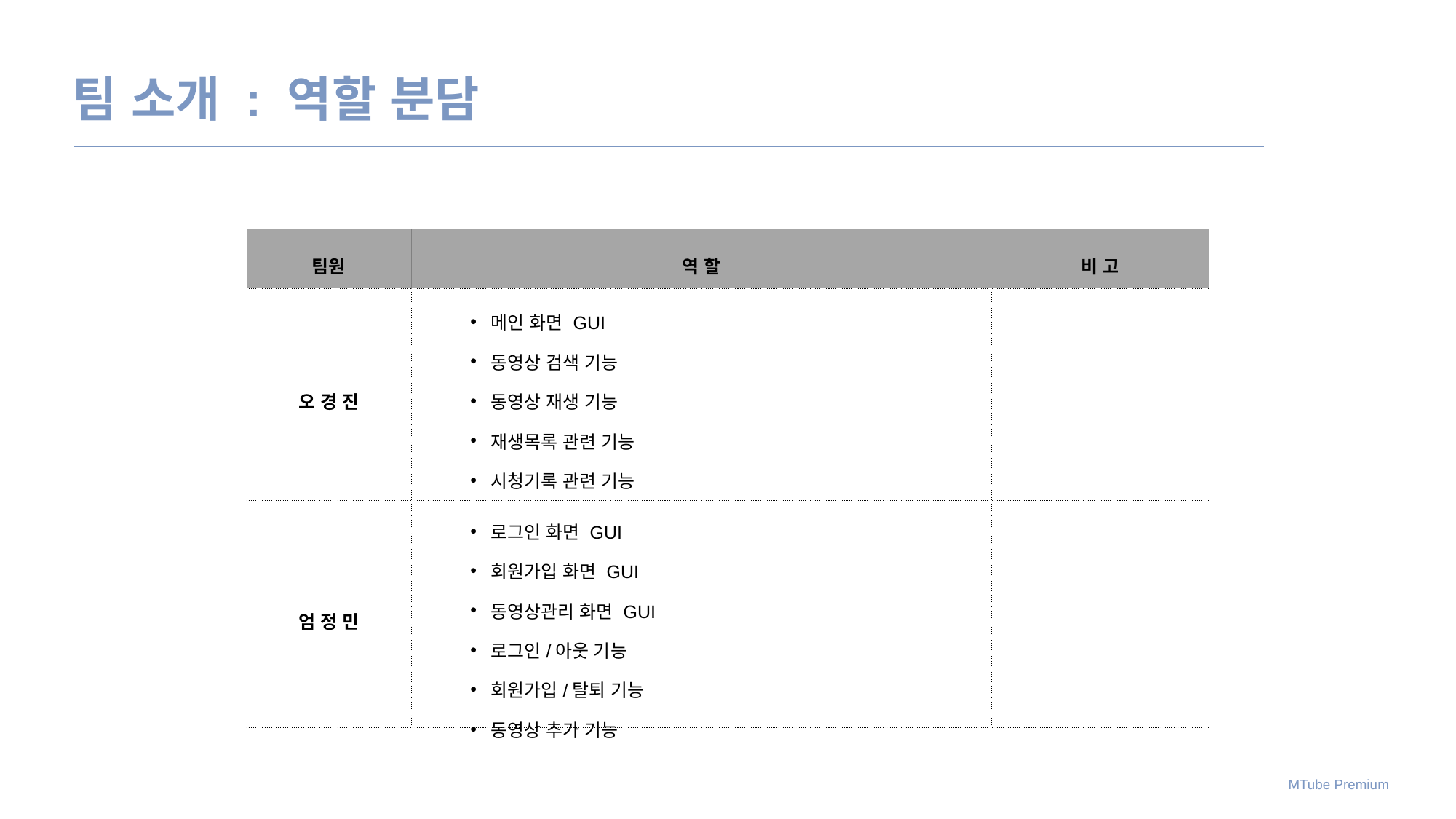

팀 소개 : 역할 분담
| 팀원 | 역 할 | 비 고 |
| --- | --- | --- |
| 오 경 진 | 메인 화면 GUI 동영상 검색 기능 동영상 재생 기능 재생목록 관련 기능 시청기록 관련 기능 |  |
| 엄 정 민 | 로그인 화면 GUI 회원가입 화면 GUI 동영상관리 화면 GUI 로그인/아웃 기능 회원가입/탈퇴 기능 동영상 추가 기능 |  |
MTube Premium